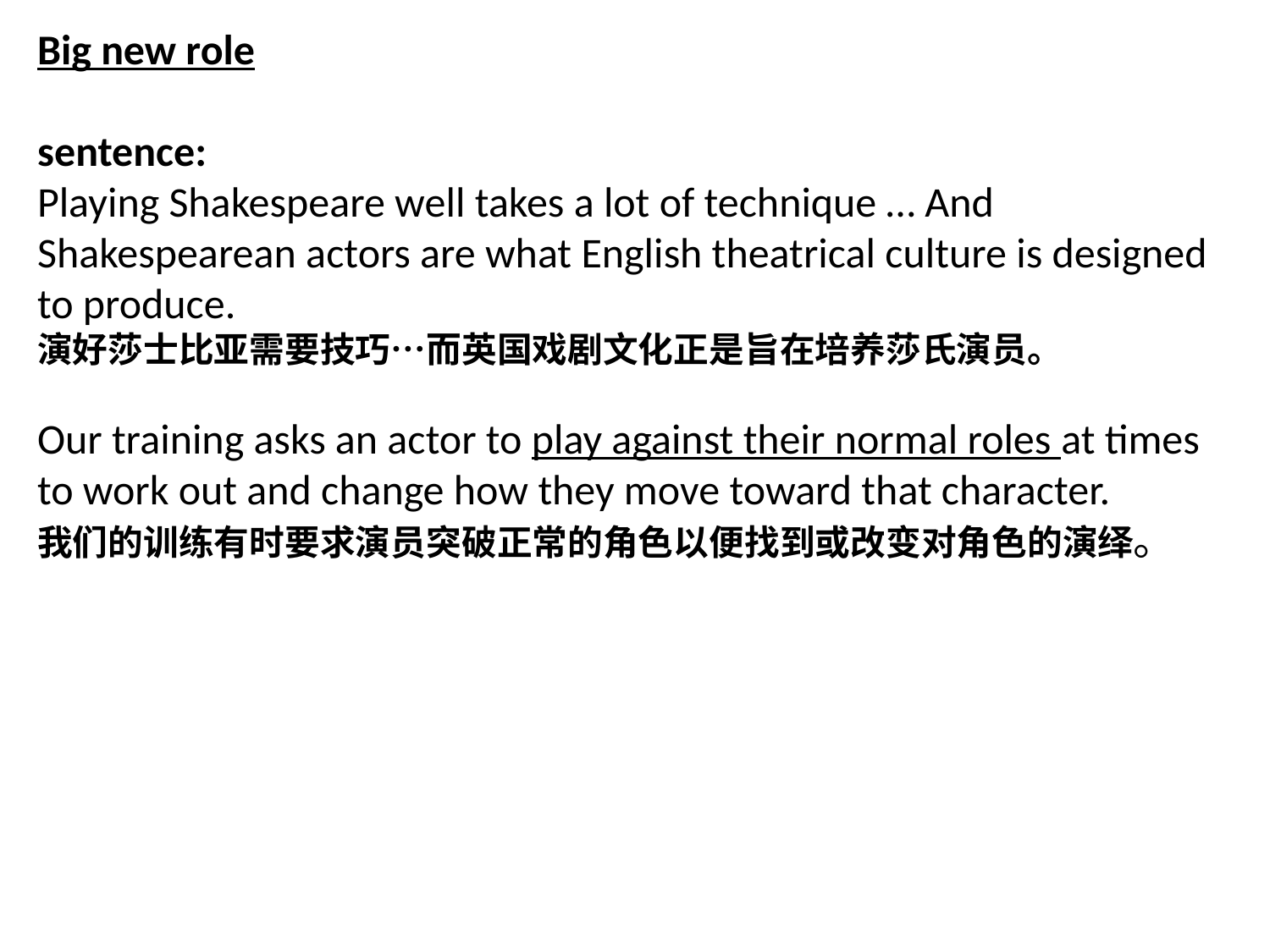

Big new role

sentence:
Playing Shakespeare well takes a lot of technique … And Shakespearean actors are what English theatrical culture is designed to produce.
演好莎士比亚需要技巧…而英国戏剧文化正是旨在培养莎氏演员。

Our training asks an actor to play against their normal roles at times to work out and change how they move toward that character.
我们的训练有时要求演员突破正常的角色以便找到或改变对角色的演绎。